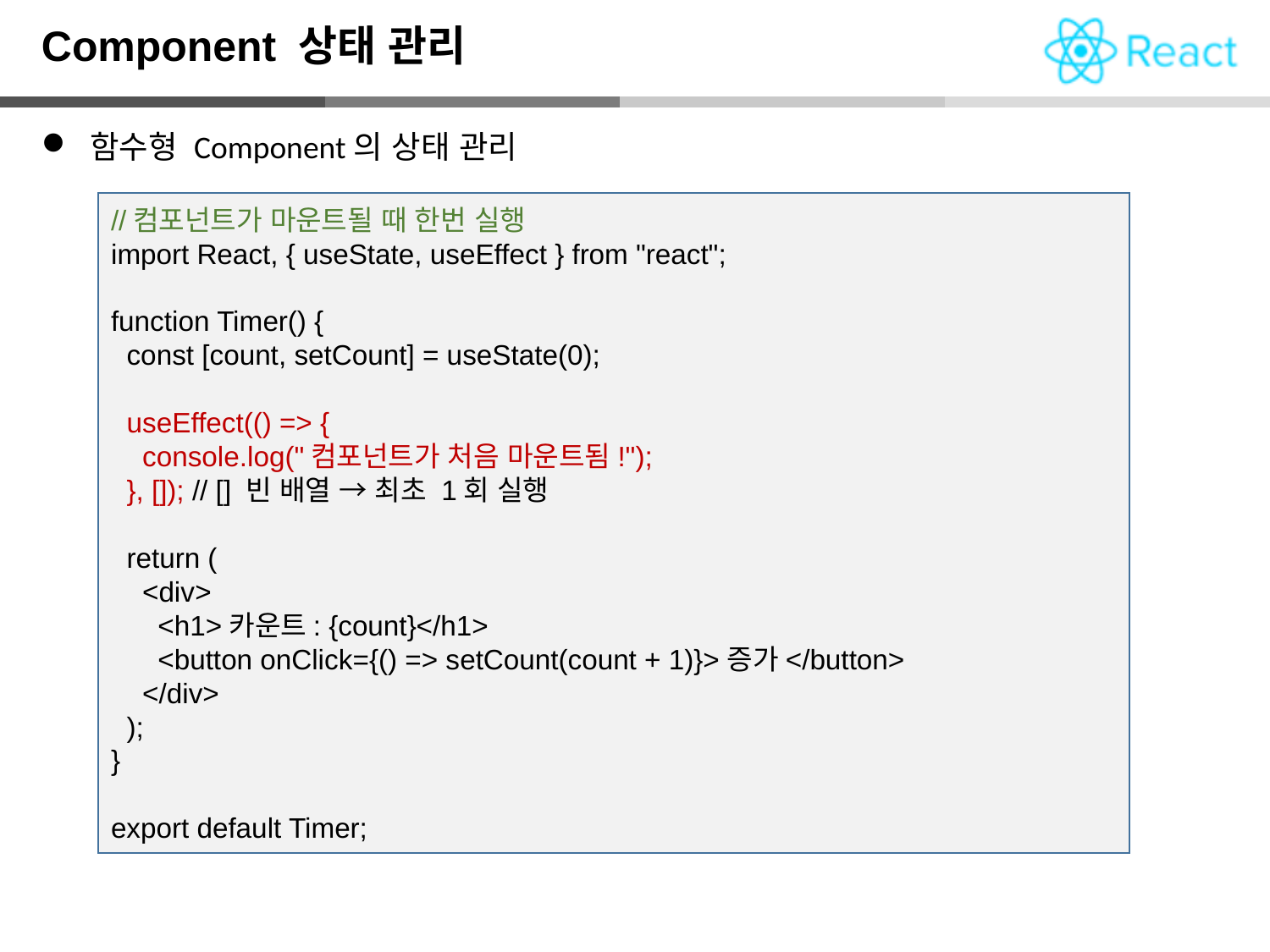

Component 상태 관리
 함수형 Component의 상태 관리
//컴포넌트가 마운트될 때 한번 실행
import React, { useState, useEffect } from "react";

function Timer() {
  const [count, setCount] = useState(0);

  useEffect(() => {
    console.log("컴포넌트가 처음 마운트됨!");
  }, []); // [] 빈 배열 → 최초 1회 실행

  return (
    <div>
      <h1>카운트: {count}</h1>
      <button onClick={() => setCount(count + 1)}>증가</button>
    </div>
  );
}

export default Timer;